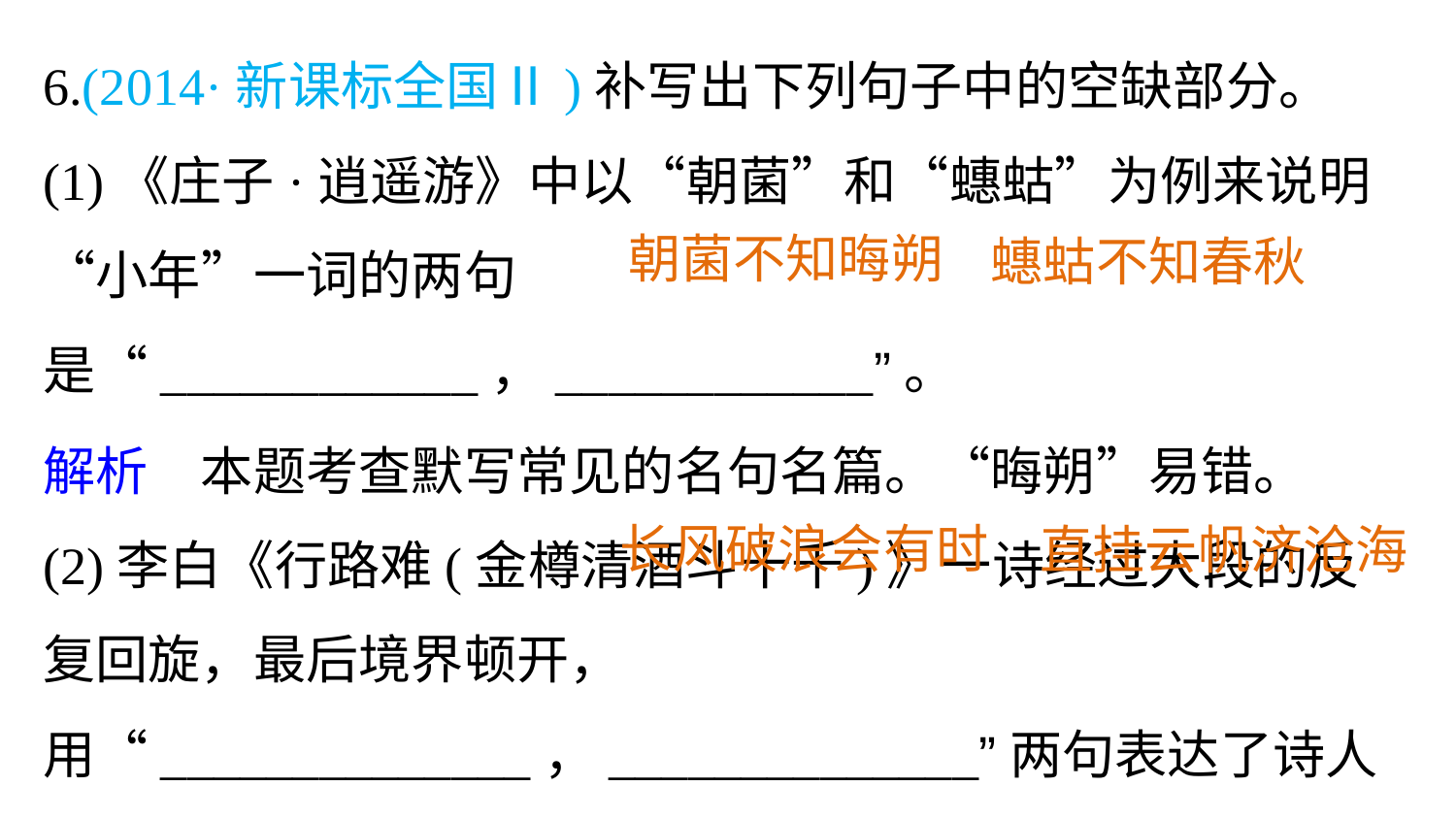

6.(2014·新课标全国Ⅱ)补写出下列句子中的空缺部分。
(1)《庄子·逍遥游》中以“朝菌”和“蟪蛄”为例来说明“小年”一词的两句是“____________，____________”。
解析　本题考查默写常见的名句名篇。“晦朔”易错。
(2)李白《行路难(金樽清酒斗十千)》一诗经过大段的反复回旋，最后境界顿开，用“______________，______________”两句表达了诗人的乐观和自信。
解析    注意“长风”不要写作“乘风”。
朝菌不知晦朔
蟪蛄不知春秋
长风破浪会有时
直挂云帆济沧海